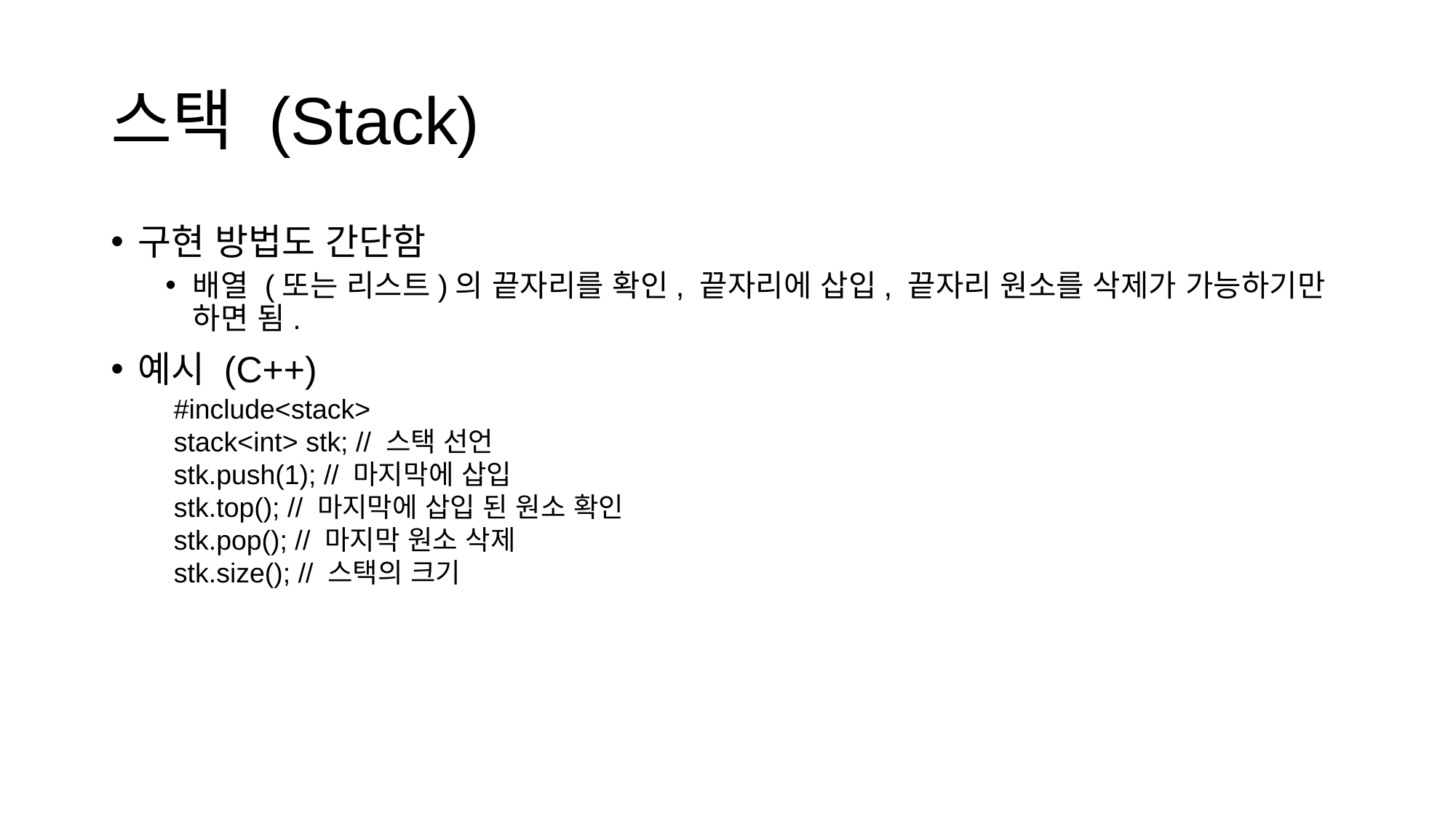

# 스택 (Stack)
구현 방법도 간단함
배열 (또는 리스트)의 끝자리를 확인, 끝자리에 삽입, 끝자리 원소를 삭제가 가능하기만 하면 됨.
예시 (C++)

#include<stack>
stack<int> stk; // 스택 선언
stk.push(1); // 마지막에 삽입
stk.top(); // 마지막에 삽입 된 원소 확인
stk.pop(); // 마지막 원소 삭제
stk.size(); // 스택의 크기